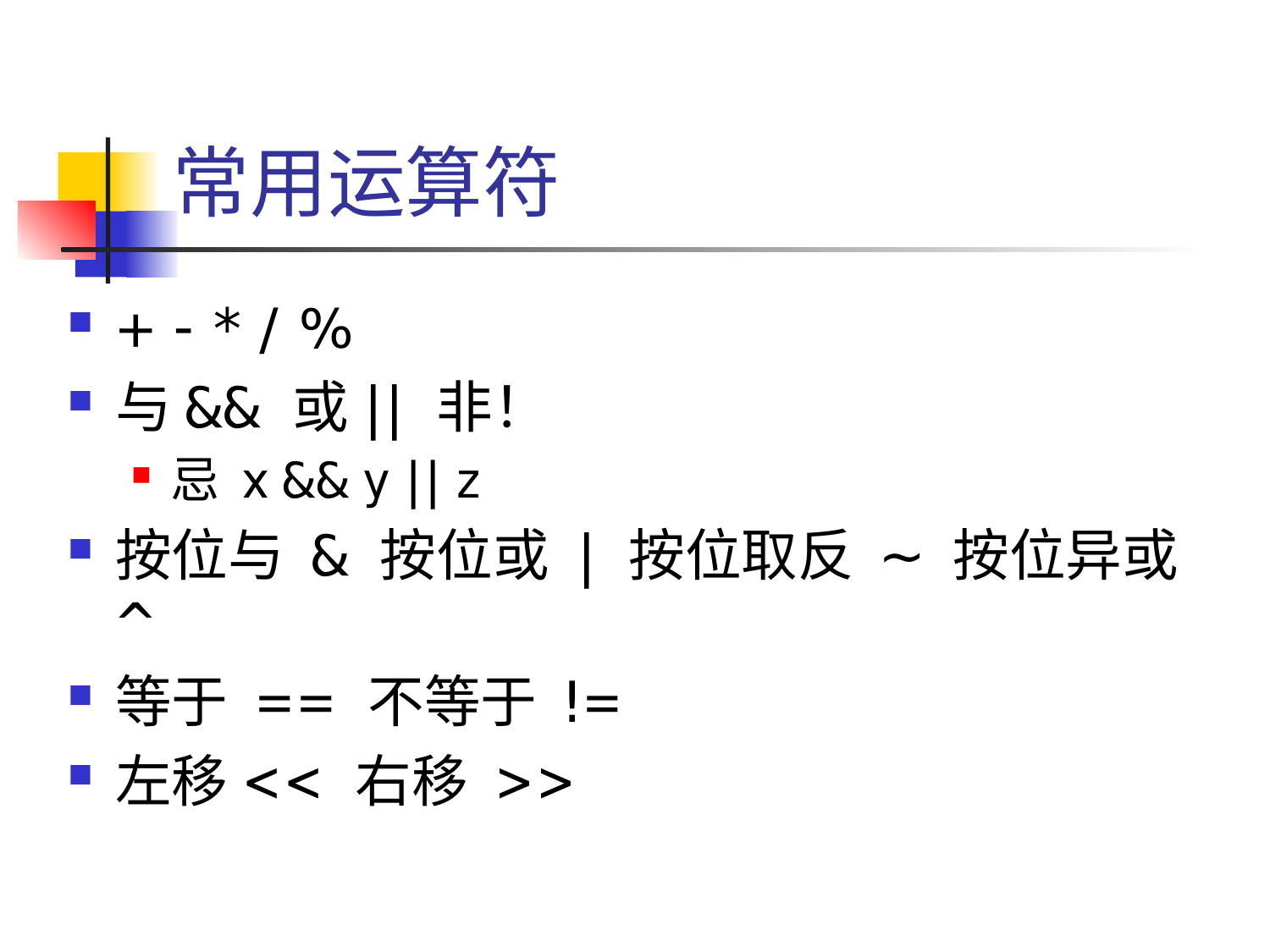

# 常用运算符
+ - * / %
与&& 或|| 非！
忌 x && y || z
按位与 & 按位或 | 按位取反 ~ 按位异或^
等于 == 不等于 !=
左移<< 右移 >>